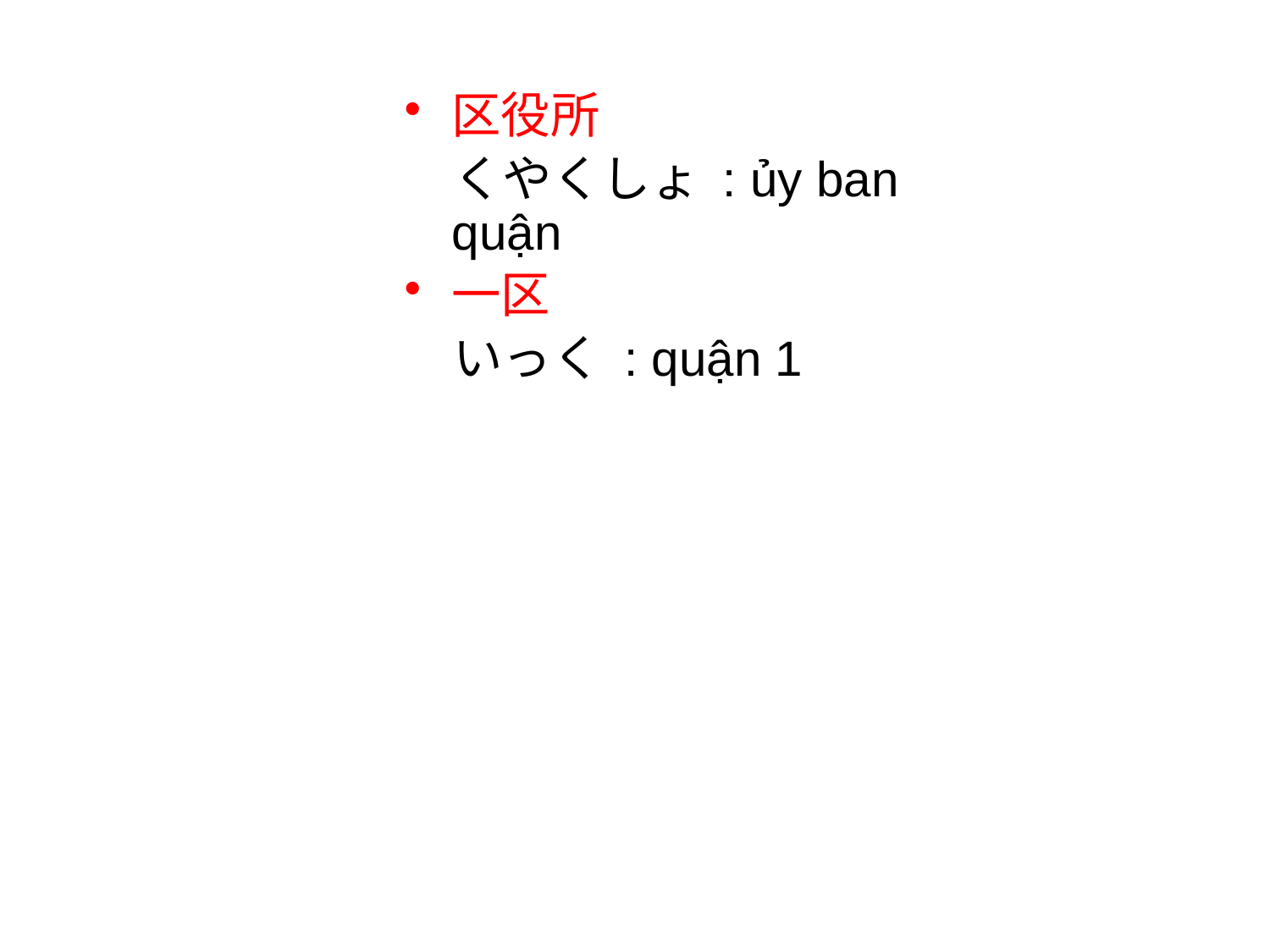

区役所
　くやくしょ : ủy ban quận
一区
　いっく : quận 1